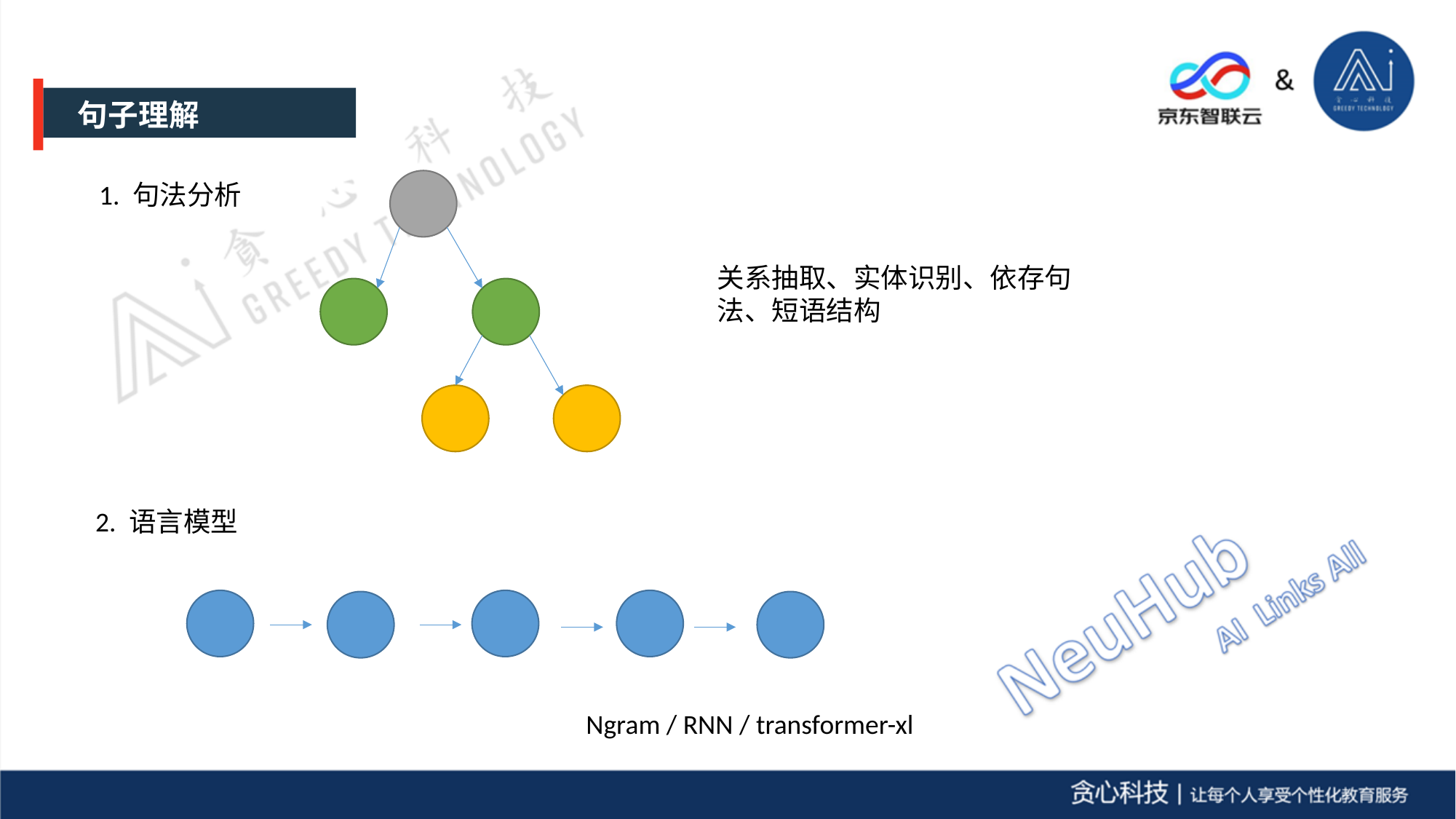

句子理解

1. 句法分析
关系抽取、实体识别、依存句法、短语结构

2. 语言模型

Ngram / RNN / transformer-xl